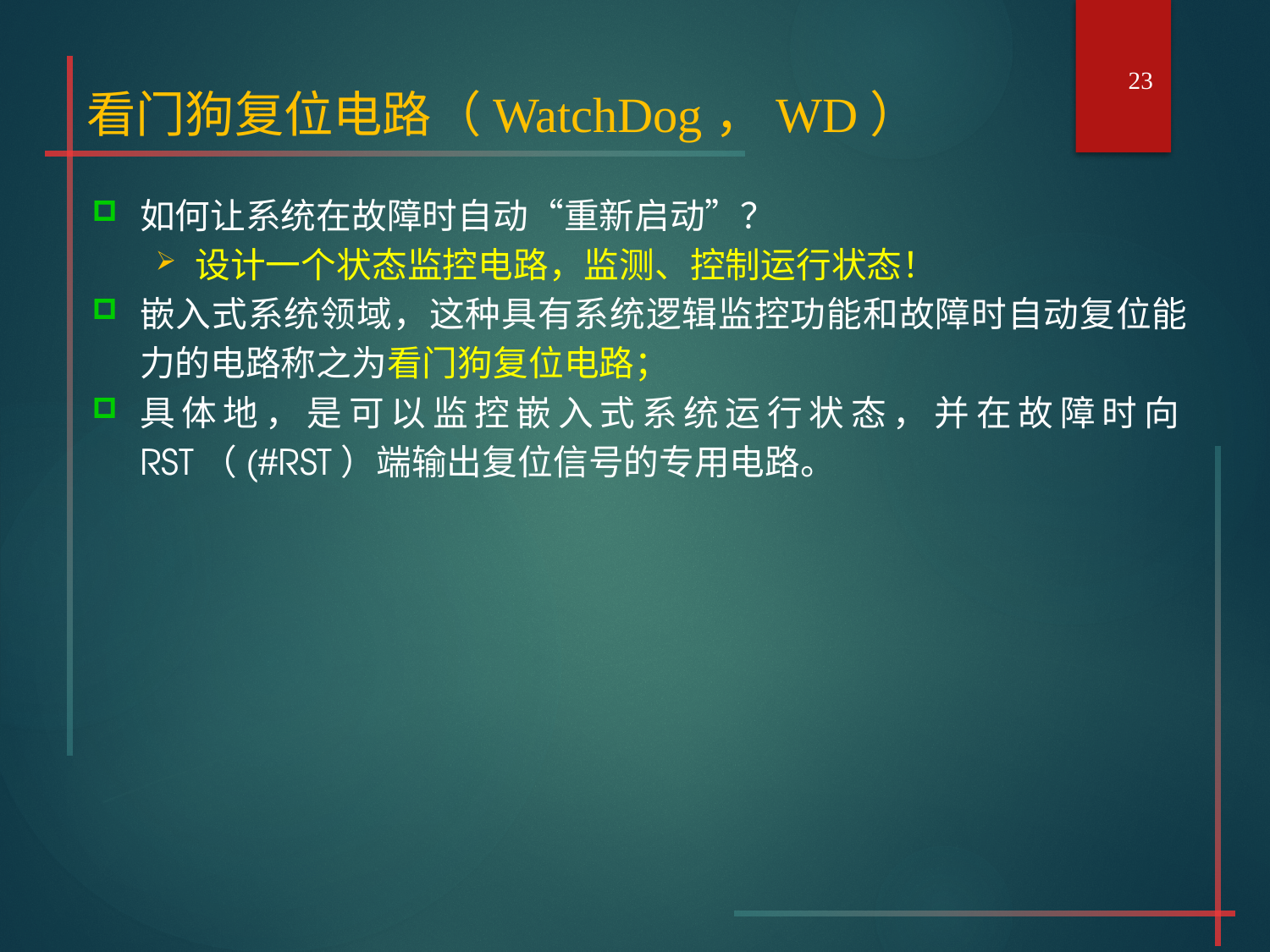

23
# 看门狗复位电路（WatchDog，WD）
如何让系统在故障时自动“重新启动”？
设计一个状态监控电路，监测、控制运行状态！
嵌入式系统领域，这种具有系统逻辑监控功能和故障时自动复位能力的电路称之为看门狗复位电路；
具体地，是可以监控嵌入式系统运行状态，并在故障时向RST（(#RST）端输出复位信号的专用电路。